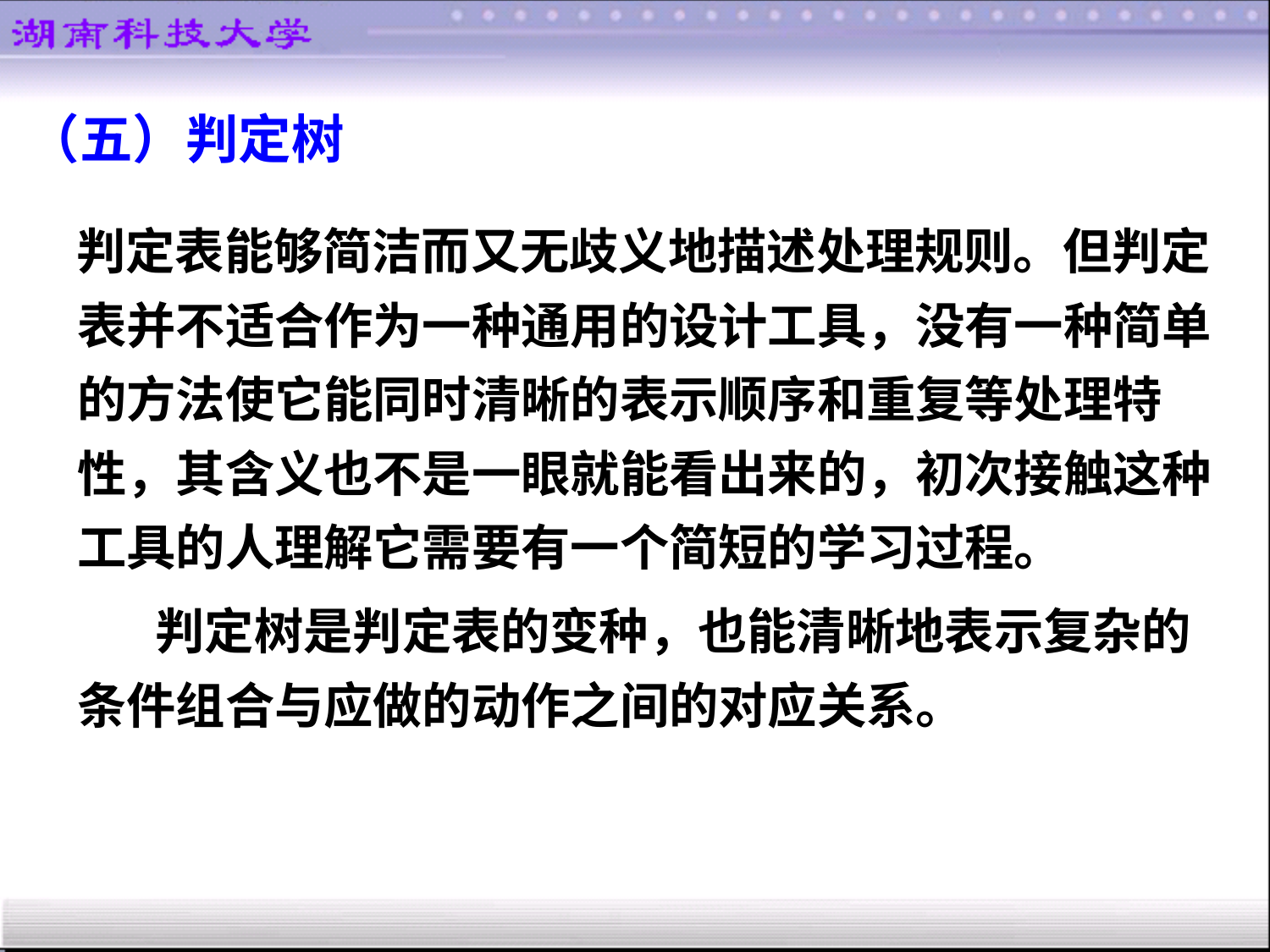

（五）判定树
判定表能够简洁而又无歧义地描述处理规则。但判定表并不适合作为一种通用的设计工具，没有一种简单的方法使它能同时清晰的表示顺序和重复等处理特性，其含义也不是一眼就能看出来的，初次接触这种工具的人理解它需要有一个简短的学习过程。
      判定树是判定表的变种，也能清晰地表示复杂的条件组合与应做的动作之间的对应关系。